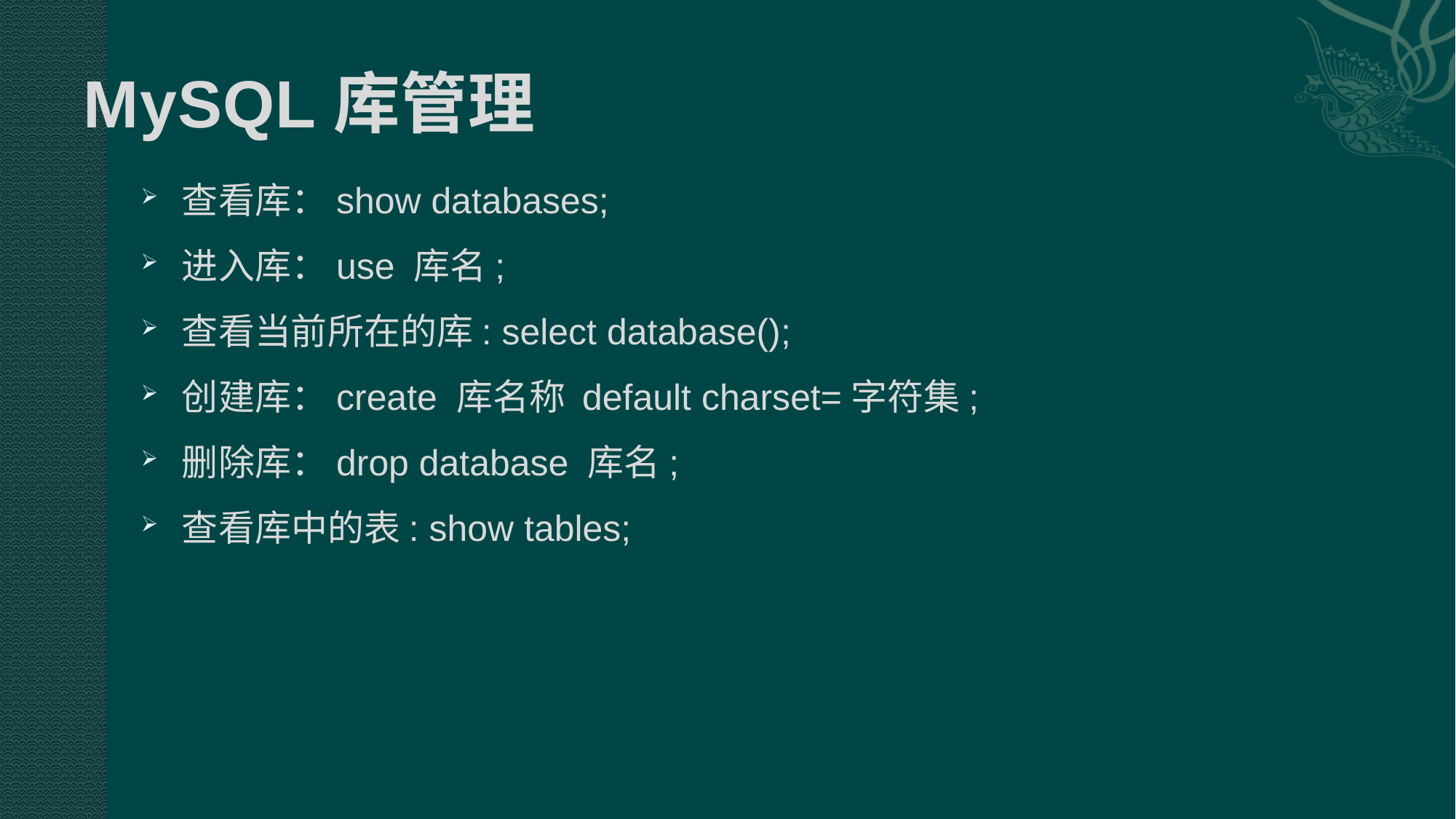

# MySQL库管理
查看库：show databases;
进入库：use 库名;
查看当前所在的库: select database();
创建库：create 库名称 default charset=字符集;
删除库：drop database 库名;
查看库中的表: show tables;